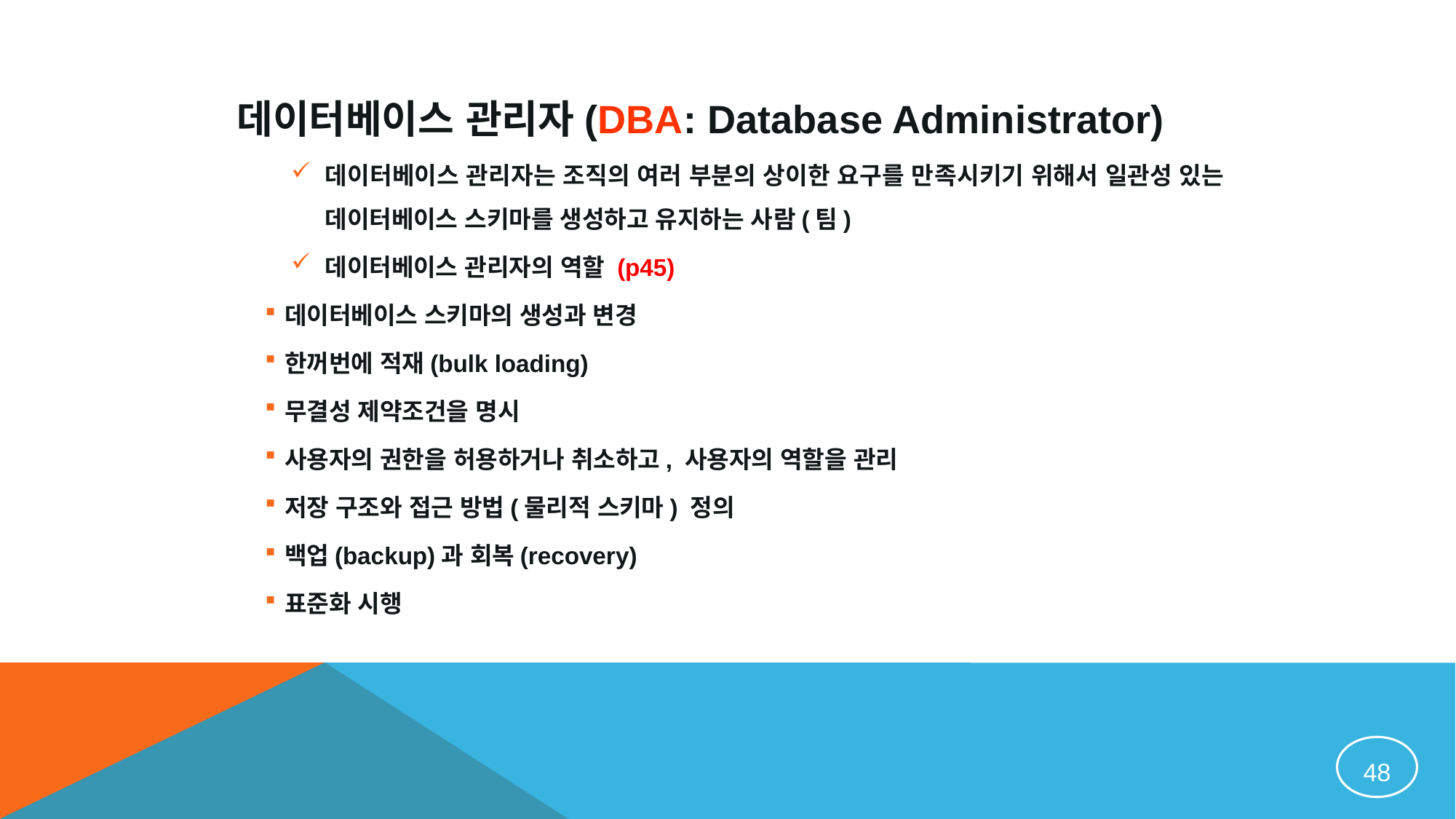

데이터베이스 관리자(DBA: Database Administrator)
데이터베이스 관리자는 조직의 여러 부분의 상이한 요구를 만족시키기 위해서 일관성 있는 데이터베이스 스키마를 생성하고 유지하는 사람(팀)
데이터베이스 관리자의 역할 (p45)
데이터베이스 스키마의 생성과 변경
한꺼번에 적재(bulk loading)
무결성 제약조건을 명시
사용자의 권한을 허용하거나 취소하고, 사용자의 역할을 관리
저장 구조와 접근 방법(물리적 스키마) 정의
백업(backup)과 회복(recovery)
표준화 시행

48